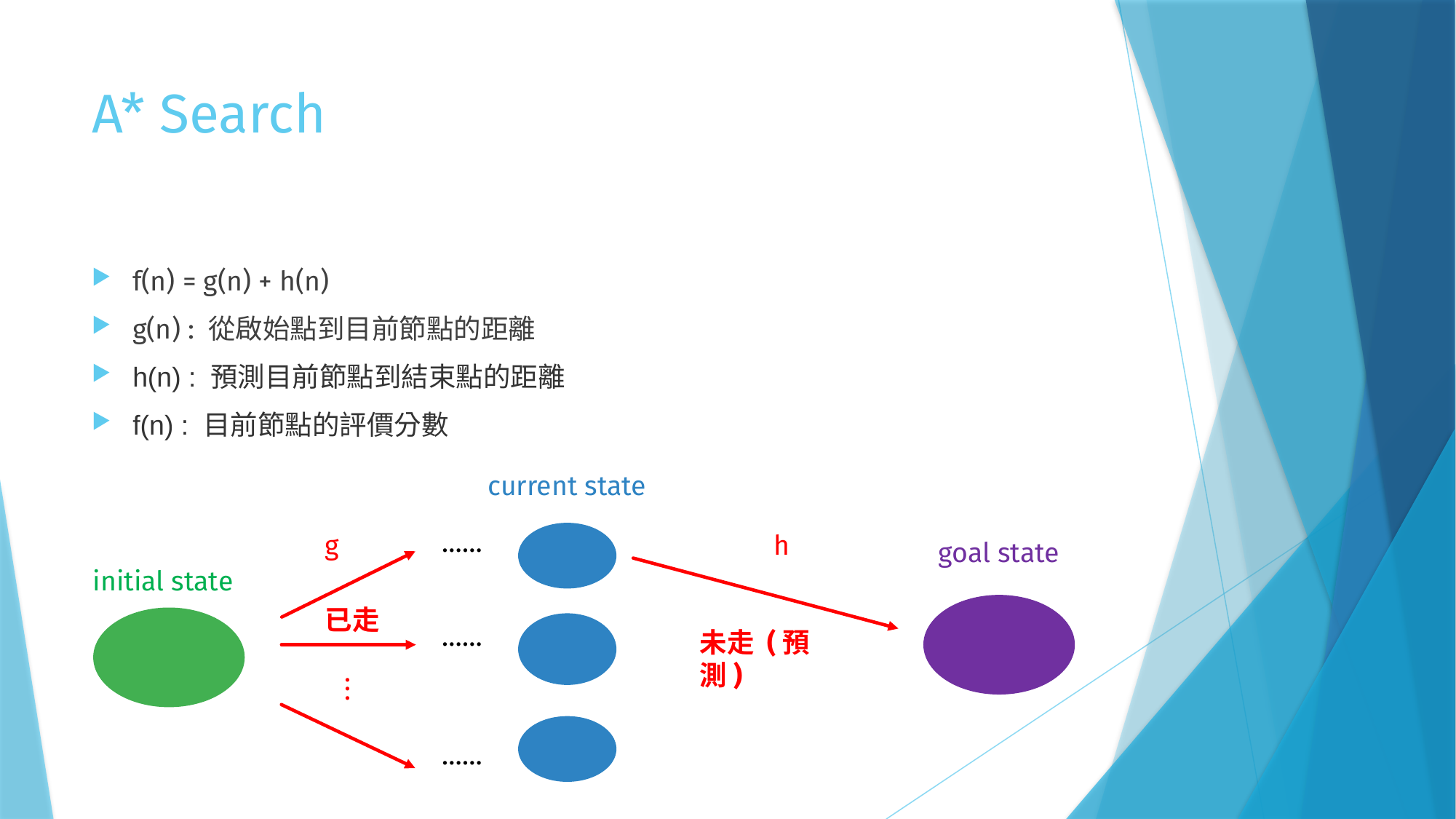

# A* Search
f(n) = g(n) + h(n)
g(n) : 從啟始點到目前節點的距離
h(n) : 預測目前節點到結束點的距離
f(n) : 目前節點的評價分數
current state
……
g

h
goal state
initial state

已走

……

未走 (預測)
.
.
.

……